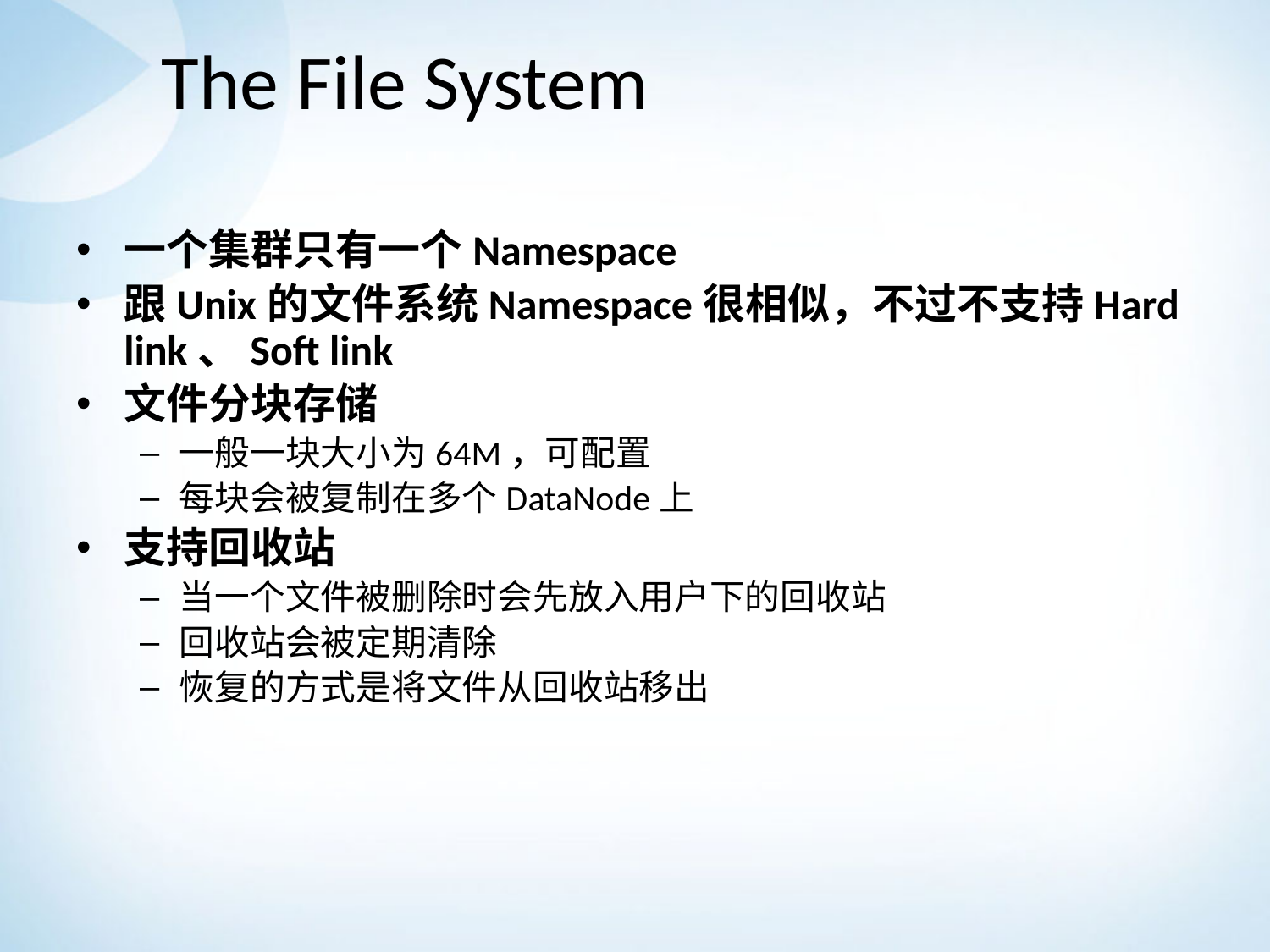

# The File System
一个集群只有一个Namespace
跟Unix的文件系统Namespace很相似，不过不支持Hard link、Soft link
文件分块存储
一般一块大小为64M，可配置
每块会被复制在多个DataNode上
支持回收站
当一个文件被删除时会先放入用户下的回收站
回收站会被定期清除
恢复的方式是将文件从回收站移出